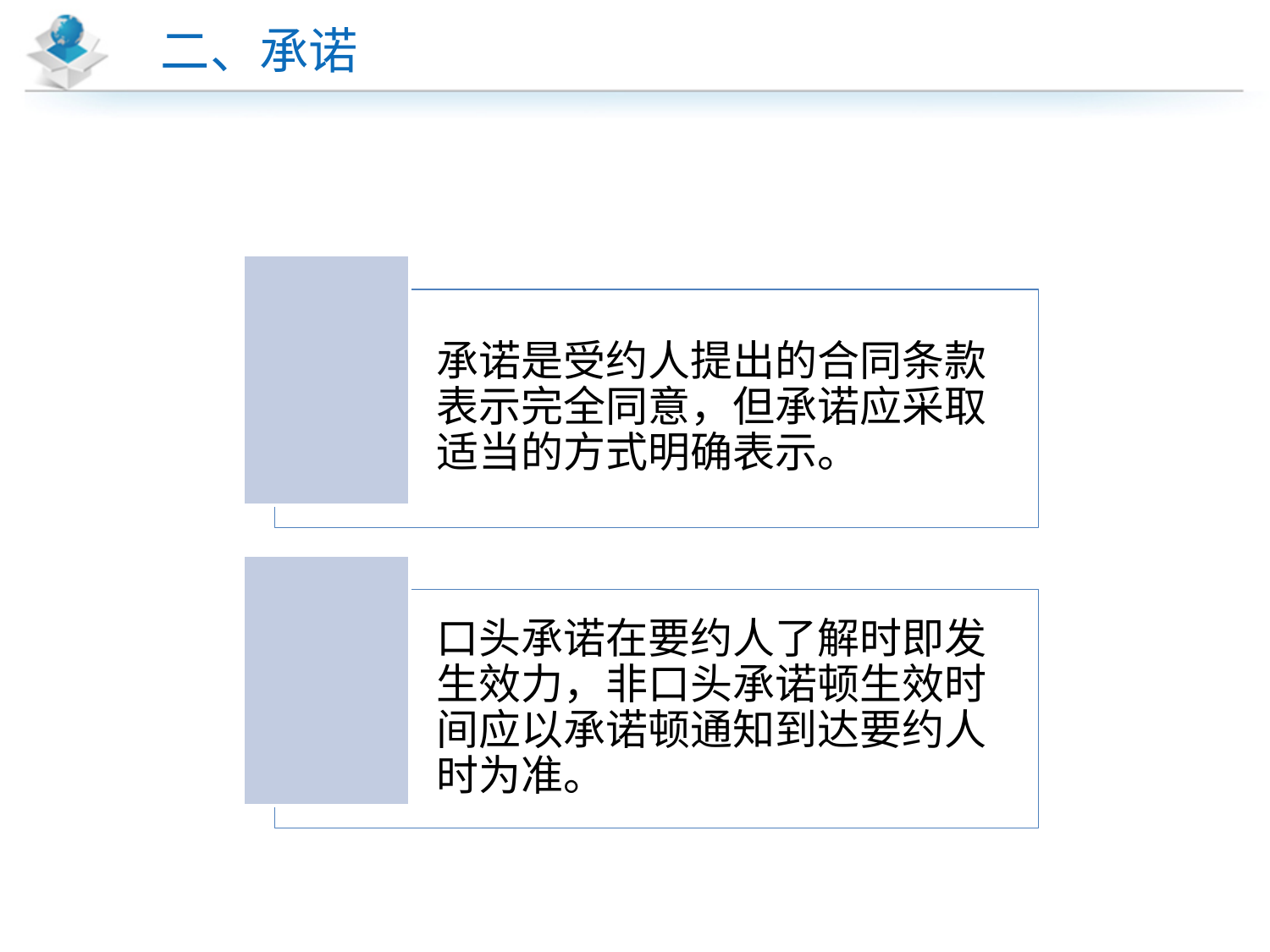

# 二、承诺
承诺是受约人提出的合同条款表示完全同意，但承诺应采取适当的方式明确表示。
口头承诺在要约人了解时即发生效力，非口头承诺顿生效时间应以承诺顿通知到达要约人时为准。